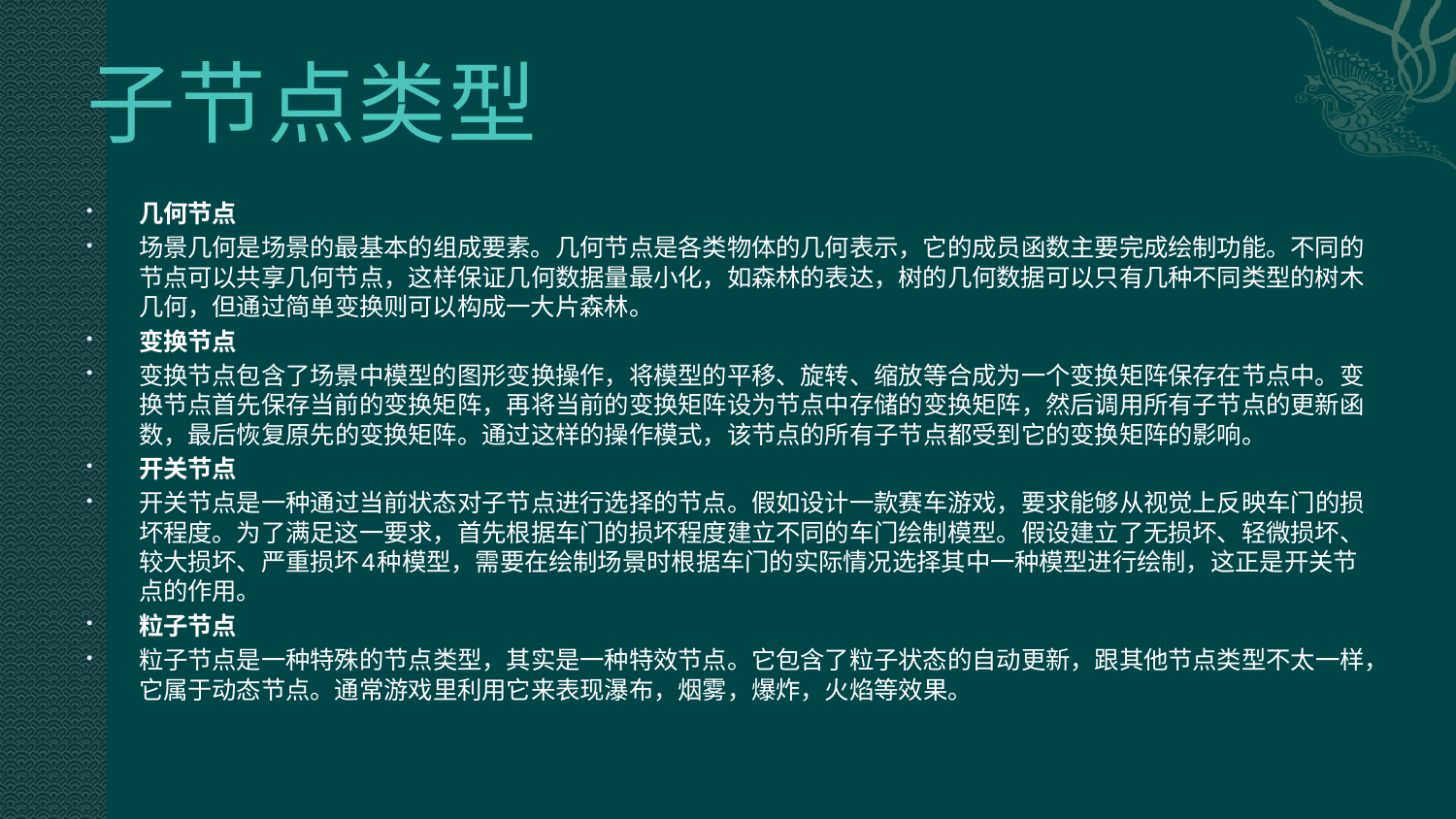

# 子节点类型
几何节点
场景几何是场景的最基本的组成要素。几何节点是各类物体的几何表示，它的成员函数主要完成绘制功能。不同的节点可以共享几何节点，这样保证几何数据量最小化，如森林的表达，树的几何数据可以只有几种不同类型的树木几何，但通过简单变换则可以构成一大片森林。
变换节点
变换节点包含了场景中模型的图形变换操作，将模型的平移、旋转、缩放等合成为一个变换矩阵保存在节点中。变换节点首先保存当前的变换矩阵，再将当前的变换矩阵设为节点中存储的变换矩阵，然后调用所有子节点的更新函数，最后恢复原先的变换矩阵。通过这样的操作模式，该节点的所有子节点都受到它的变换矩阵的影响。
开关节点
开关节点是一种通过当前状态对子节点进行选择的节点。假如设计一款赛车游戏，要求能够从视觉上反映车门的损坏程度。为了满足这一要求，首先根据车门的损坏程度建立不同的车门绘制模型。假设建立了无损坏、轻微损坏、较大损坏、严重损坏4种模型，需要在绘制场景时根据车门的实际情况选择其中一种模型进行绘制，这正是开关节点的作用。
粒子节点
粒子节点是一种特殊的节点类型，其实是一种特效节点。它包含了粒子状态的自动更新，跟其他节点类型不太一样，它属于动态节点。通常游戏里利用它来表现瀑布，烟雾，爆炸，火焰等效果。